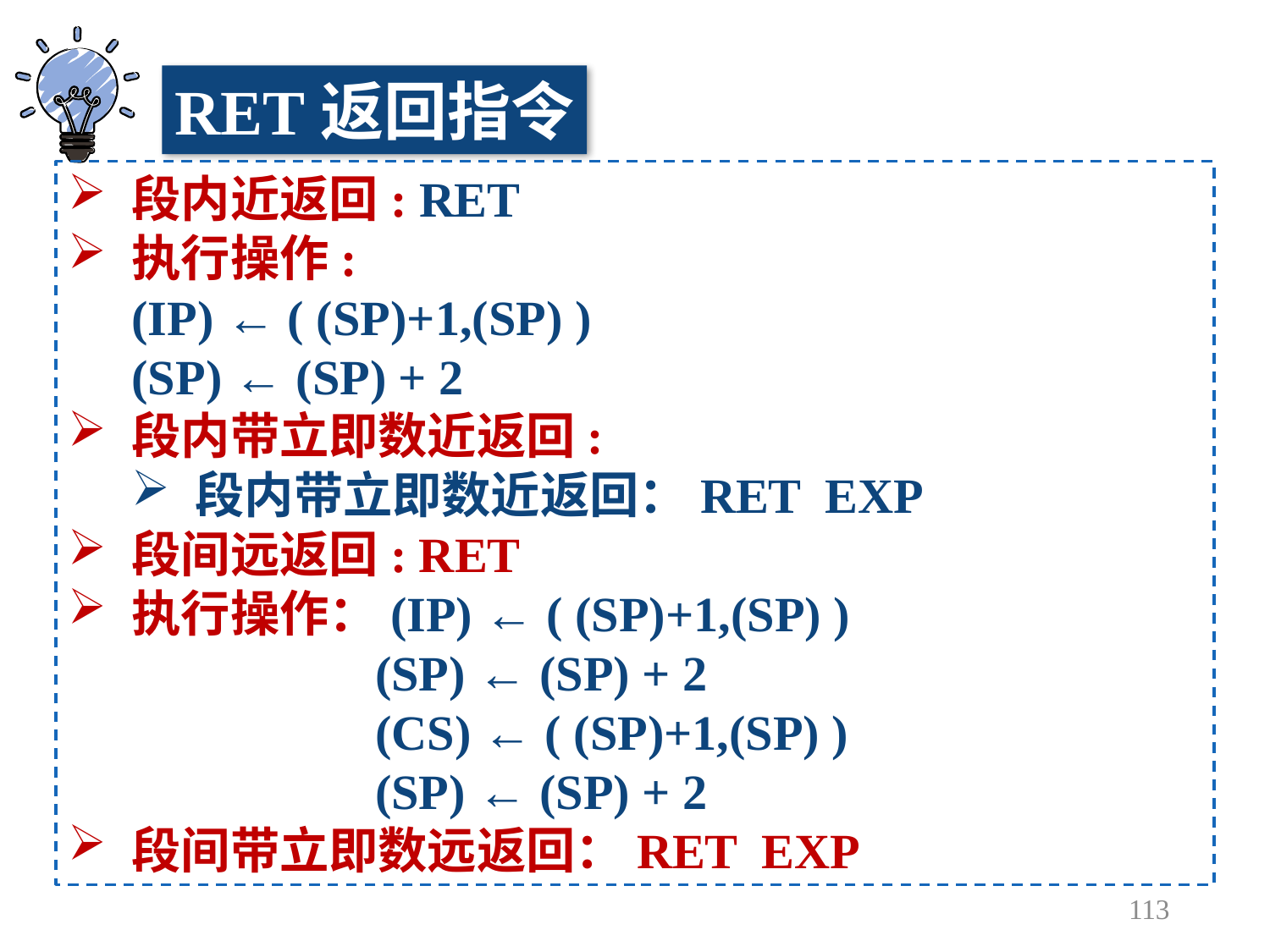

RET返回指令
段内近返回: RET
执行操作:
(IP) ← ( (SP)+1,(SP) )
(SP) ← (SP) + 2
段内带立即数近返回:
段内带立即数近返回：RET  EXP
段间远返回: RET
执行操作：(IP) ← ( (SP)+1,(SP) )
                         (SP) ← (SP) + 2
                         (CS) ← ( (SP)+1,(SP) )
                         (SP) ← (SP) + 2
段间带立即数远返回：RET  EXP
113